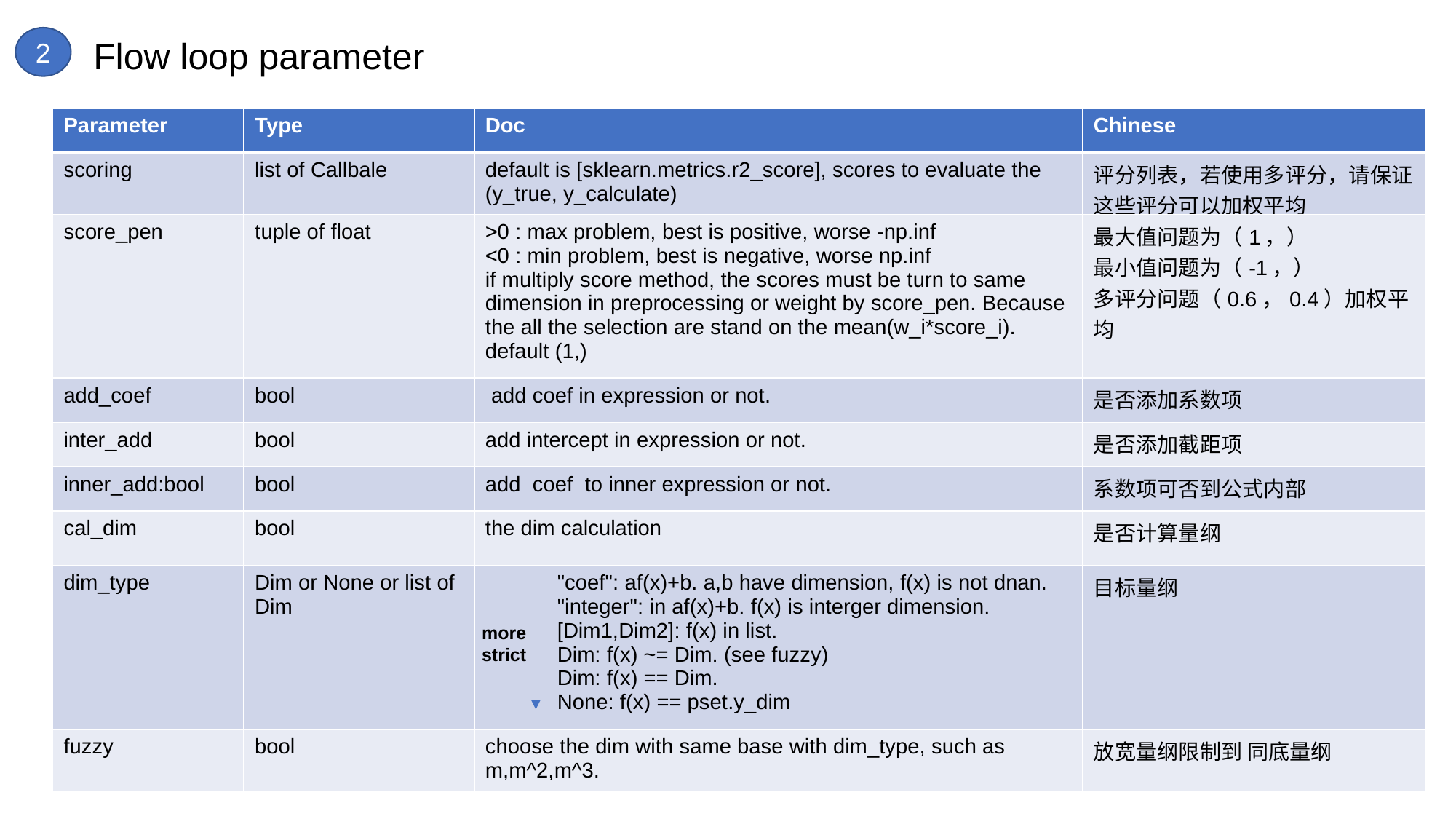

2
Flow loop parameter
| Parameter | Type | Doc | Chinese |
| --- | --- | --- | --- |
| scoring | list of Callbale | default is [sklearn.metrics.r2\_score], scores to evaluate the (y\_true, y\_calculate) | 评分列表，若使用多评分，请保证这些评分可以加权平均 |
| score\_pen | tuple of float | >0 : max problem, best is positive, worse -np.inf <0 : min problem, best is negative, worse np.inf if multiply score method, the scores must be turn to same dimension in preprocessing or weight by score\_pen. Because the all the selection are stand on the mean(w\_i\*score\_i). default (1,) | 最大值问题为（1，） 最小值问题为（-1，） 多评分问题（0.6，0.4）加权平均 |
| add\_coef | bool | add coef in expression or not. | 是否添加系数项 |
| inter\_add | bool | add intercept in expression or not. | 是否添加截距项 |
| inner\_add:bool | bool | add coef to inner expression or not. | 系数项可否到公式内部 |
| cal\_dim | bool | the dim calculation | 是否计算量纲 |
| dim\_type | Dim or None or list of Dim | "coef": af(x)+b. a,b have dimension, f(x) is not dnan. "integer": in af(x)+b. f(x) is interger dimension. [Dim1,Dim2]: f(x) in list. Dim: f(x) ~= Dim. (see fuzzy) Dim: f(x) == Dim. None: f(x) == pset.y\_dim | 目标量纲 |
| fuzzy | bool | choose the dim with same base with dim\_type, such as m,m^2,m^3. | 放宽量纲限制到 同底量纲 |
more
strict